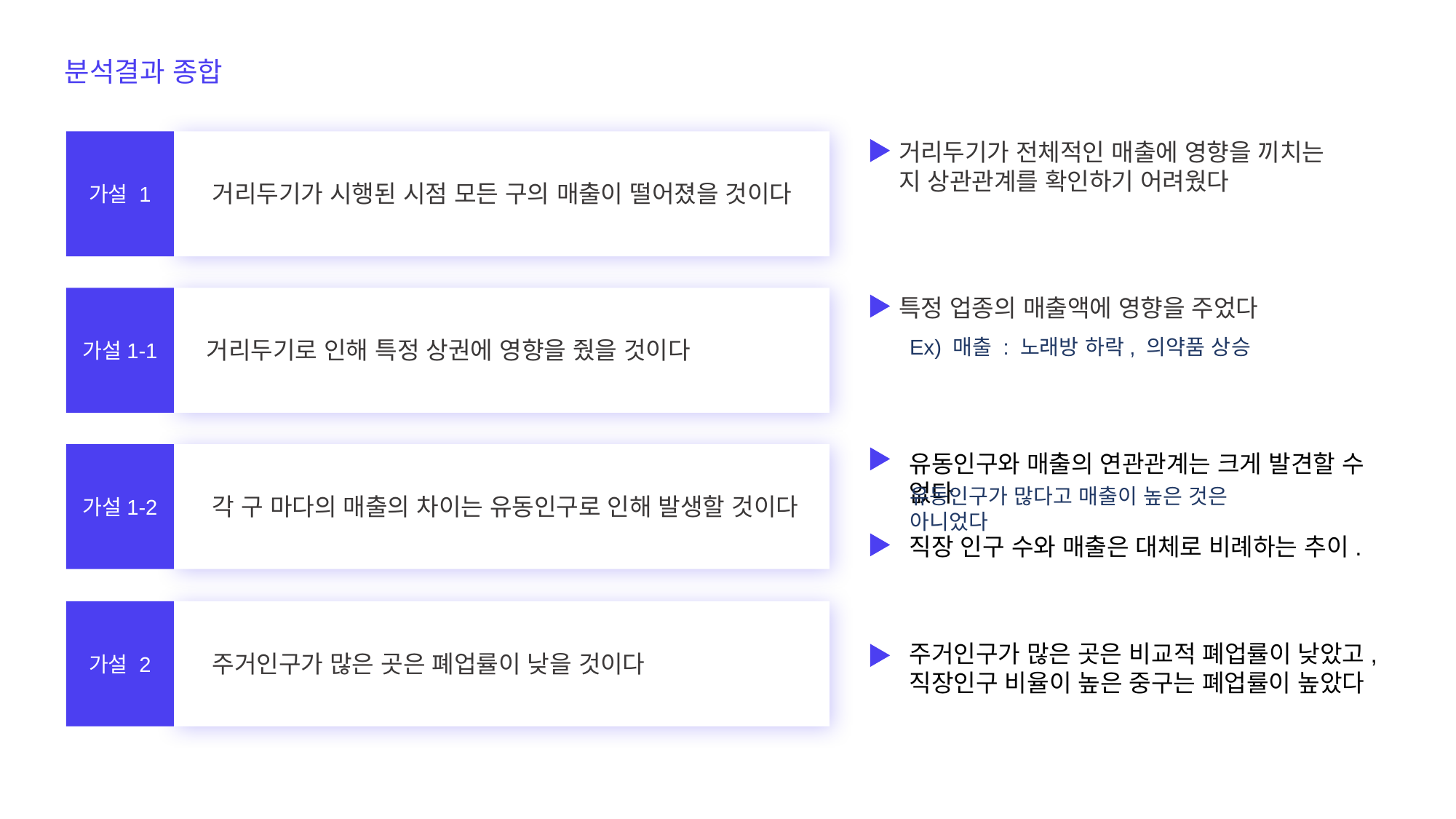

분석결과 종합
가설 1
거리두기가 전체적인 매출에 영향을 끼치는 지 상관관계를 확인하기 어려웠다

거리두기가 시행된 시점 모든 구의 매출이 떨어졌을 것이다
가설1-1
특정 업종의 매출액에 영향을 주었다

Ex) 매출 : 노래방 하락, 의약품 상승
거리두기로 인해 특정 상권에 영향을 줬을 것이다
유동인구와 매출의 연관관계는 크게 발견할 수 없다
가설1-2

유동인구가 많다고 매출이 높은 것은 아니었다
각 구 마다의 매출의 차이는 유동인구로 인해 발생할 것이다
직장 인구 수와 매출은 대체로 비례하는 추이.

가설 2

주거인구가 많은 곳은 비교적 폐업률이 낮았고,
직장인구 비율이 높은 중구는 폐업률이 높았다
주거인구가 많은 곳은 폐업률이 낮을 것이다